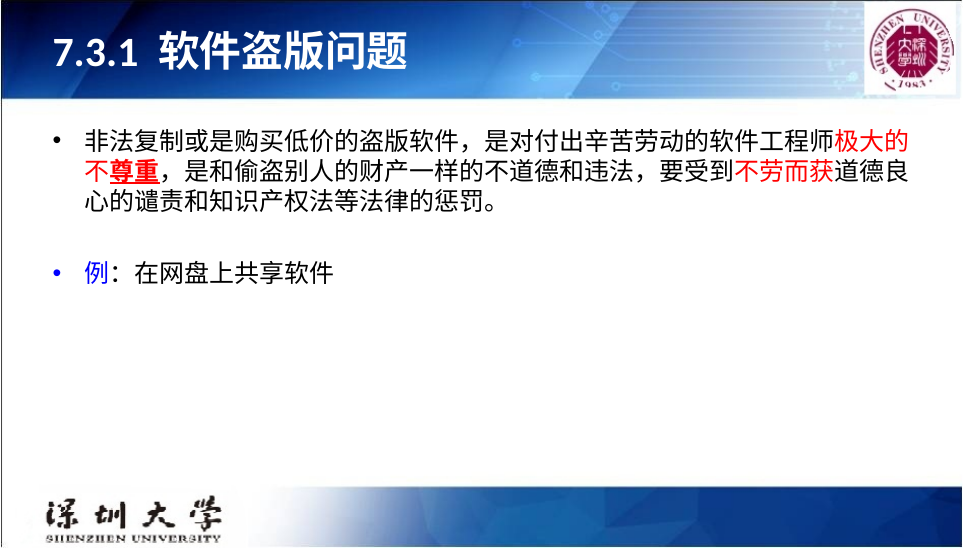

# 7.3.1 软件盗版问题
非法复制或是购买低价的盗版软件，是对付出辛苦劳动的软件工程师极大的不尊重，是和偷盗别人的财产一样的不道德和违法，要受到不劳而获道德良心的谴责和知识产权法等法律的惩罚。

例：在网盘上共享软件
272